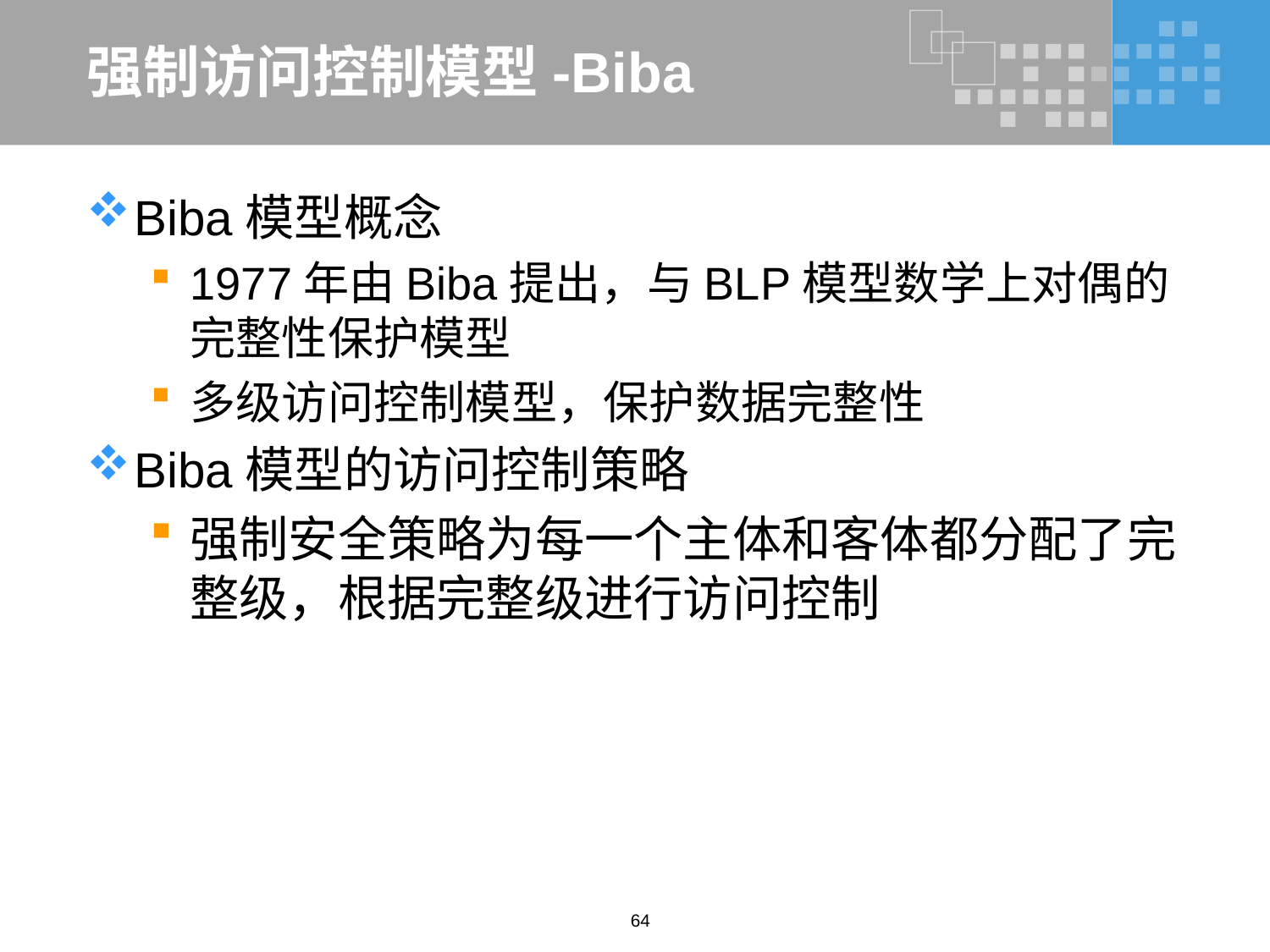

# 强制访问控制模型-Biba
Biba模型概念
1977年由Biba提出，与BLP模型数学上对偶的完整性保护模型
多级访问控制模型，保护数据完整性
Biba模型的访问控制策略
强制安全策略为每一个主体和客体都分配了完整级，根据完整级进行访问控制

64